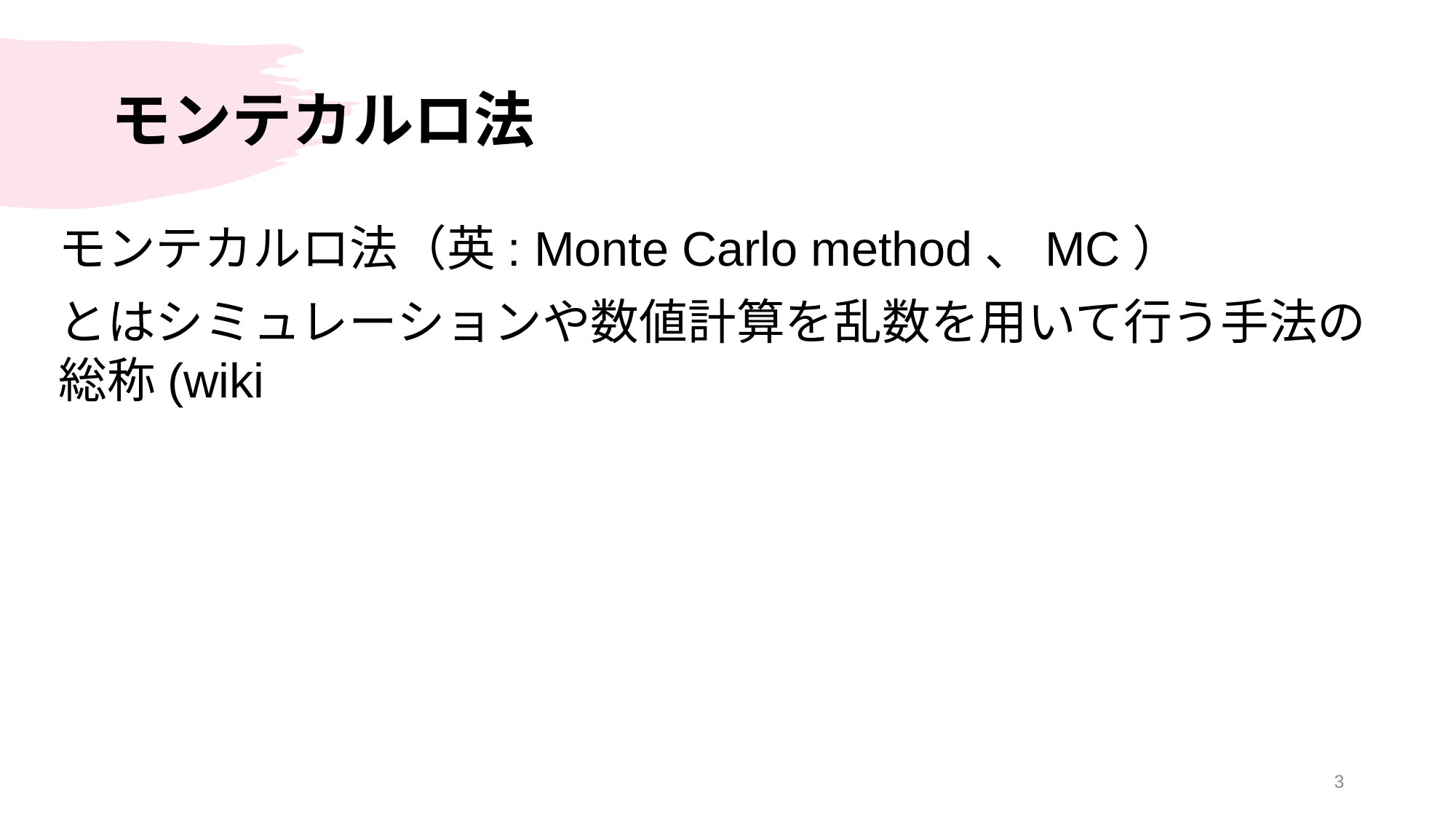

# モンテカルロ法
モンテカルロ法（英: Monte Carlo method、MC）
とはシミュレーションや数値計算を乱数を用いて行う手法の総称(wiki
3